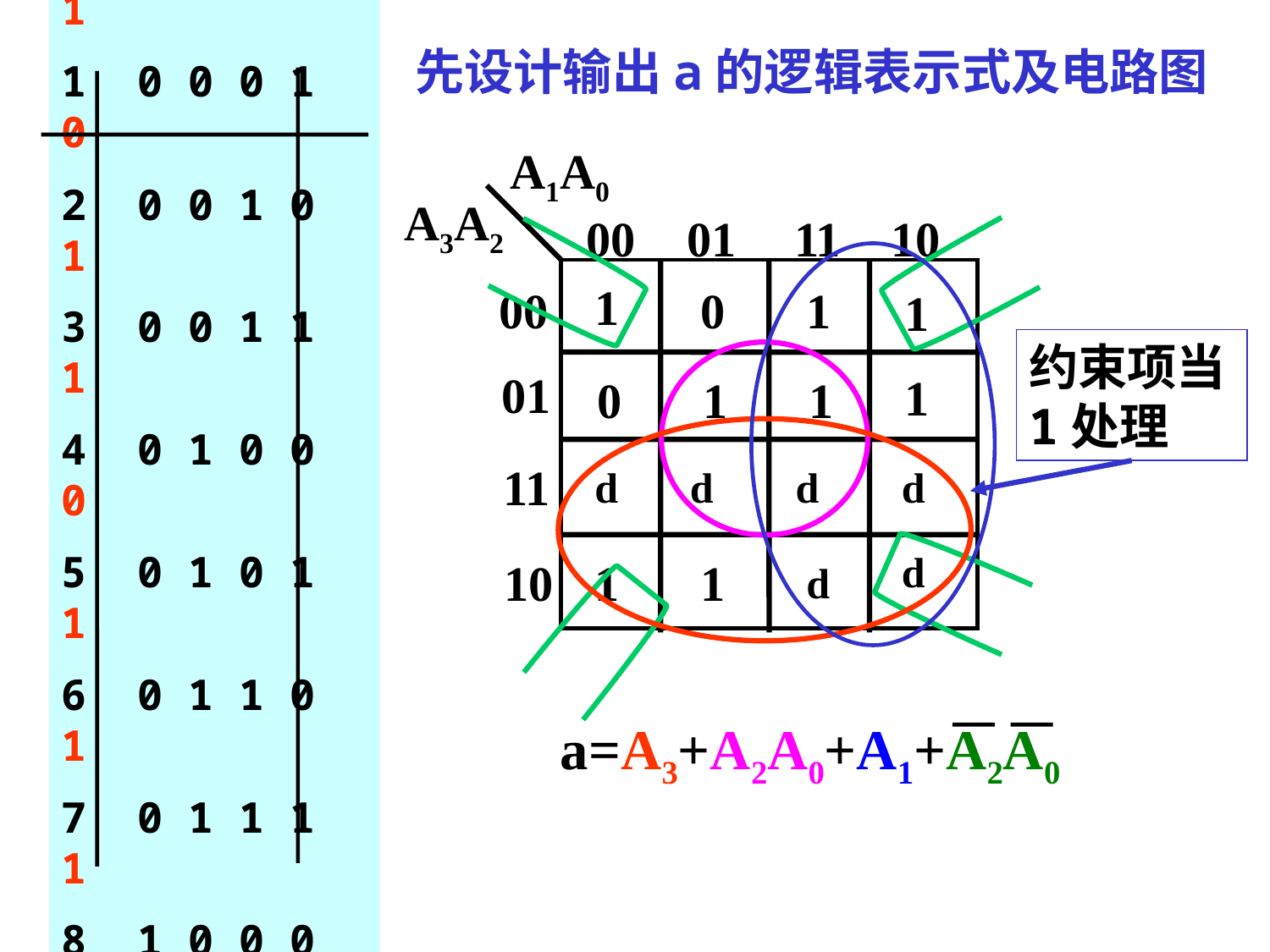

先设计输出a的逻辑表示式及电路图
   A3A2A1A0  a
0  0 0 0 0  1
1  0 0 0 1  0
2  0 0 1 0  1
3  0 0 1 1  1
4  0 1 0 0  0
5  0 1 0 1  1
6  0 1 1 0  1
7  0 1 1 1  1
8  1 0 0 0  1
9  1 0 0 1  1

A1A0

A3A2
00
01
11
10

1
00
0
1
1

01
1
0
1
1

11

10
1
1

约束项当1处理

d
d
d
d
d
d
   a=A3+A2A0+A1+A2A0